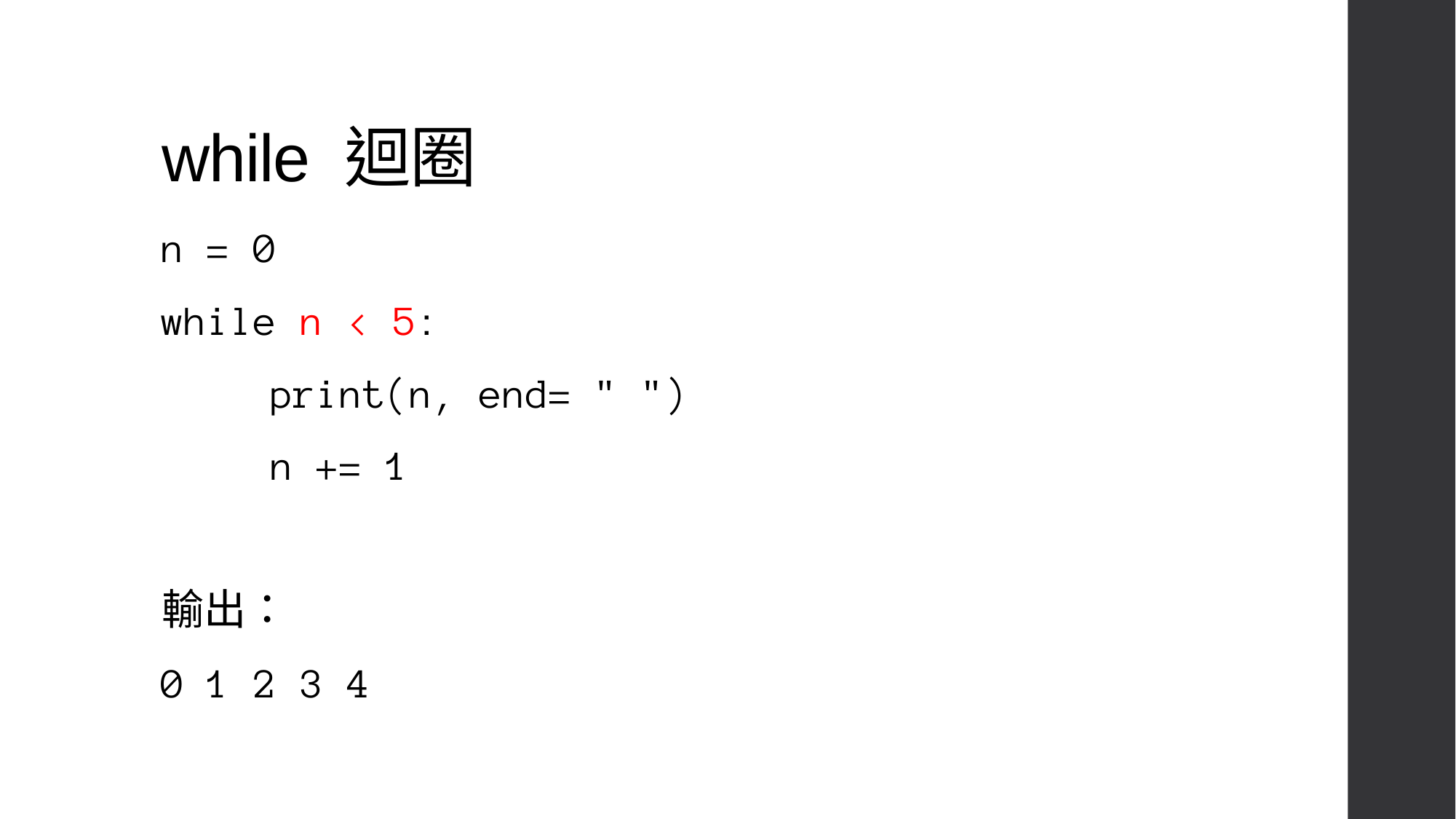

# while 迴圈
n = 0
while n < 5:
	print(n, end= " ")
	n += 1

輸出：
0 1 2 3 4